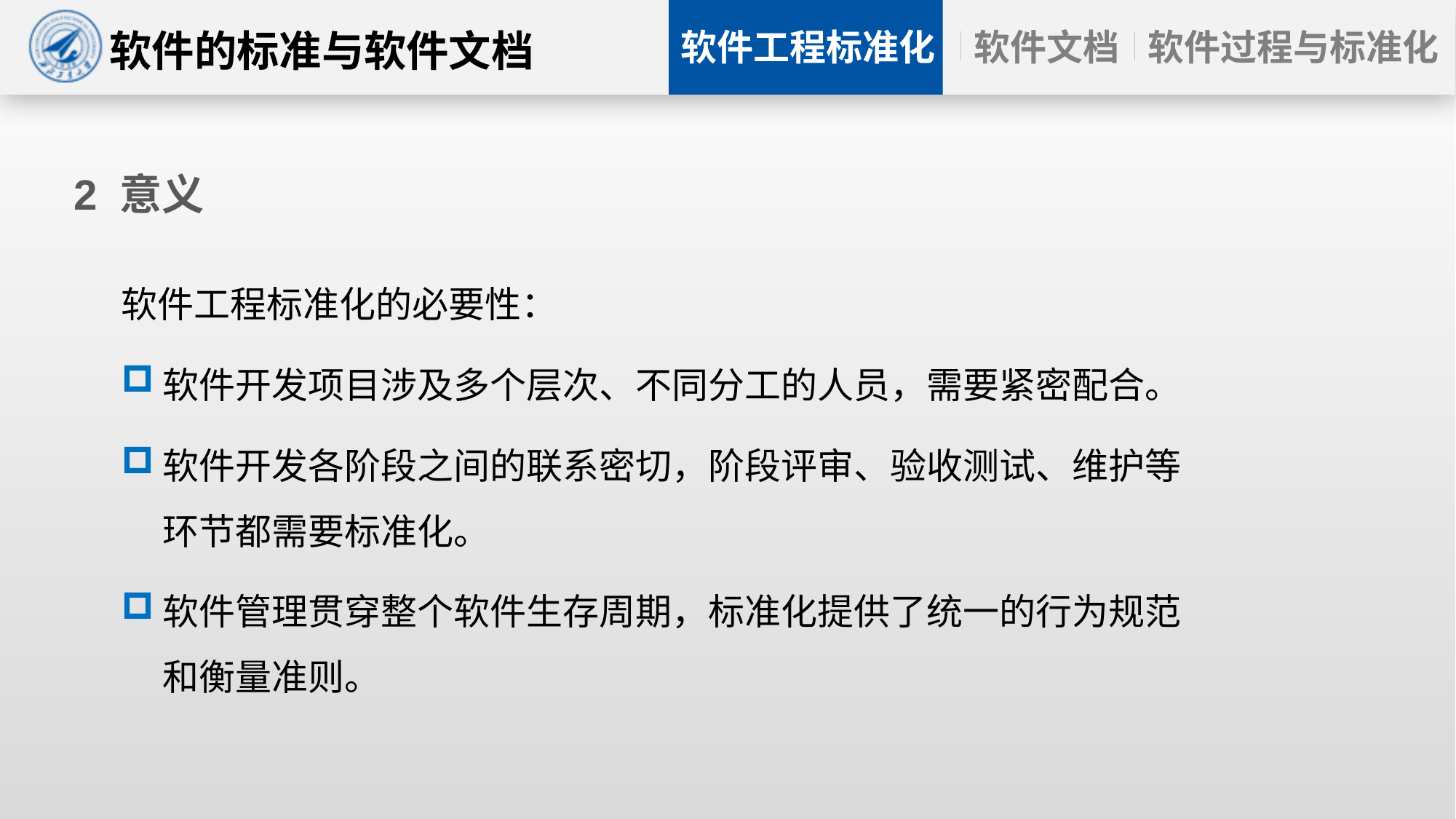

# 2 意义
软件工程标准化的必要性：
软件开发项目涉及多个层次、不同分工的人员，需要紧密配合。
软件开发各阶段之间的联系密切，阶段评审、验收测试、维护等环节都需要标准化。
软件管理贯穿整个软件生存周期，标准化提供了统一的行为规范和衡量准则。